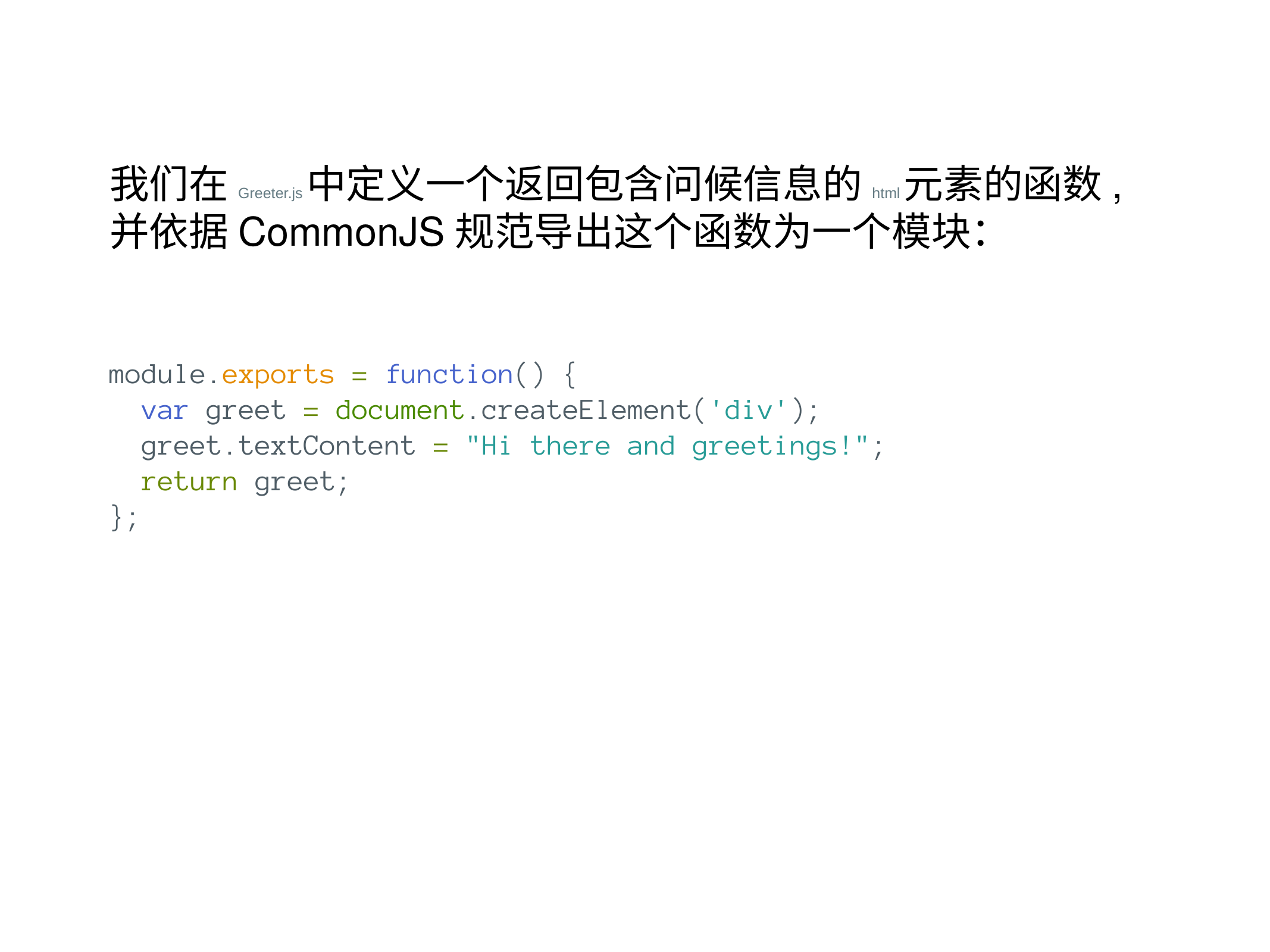

我们在Greeter.js中定义一个返回包含问候信息的html元素的函数,并依据CommonJS规范导出这个函数为一个模块：

module.exports = function() {
  var greet = document.createElement('div');
  greet.textContent = "Hi there and greetings!";
  return greet;
};